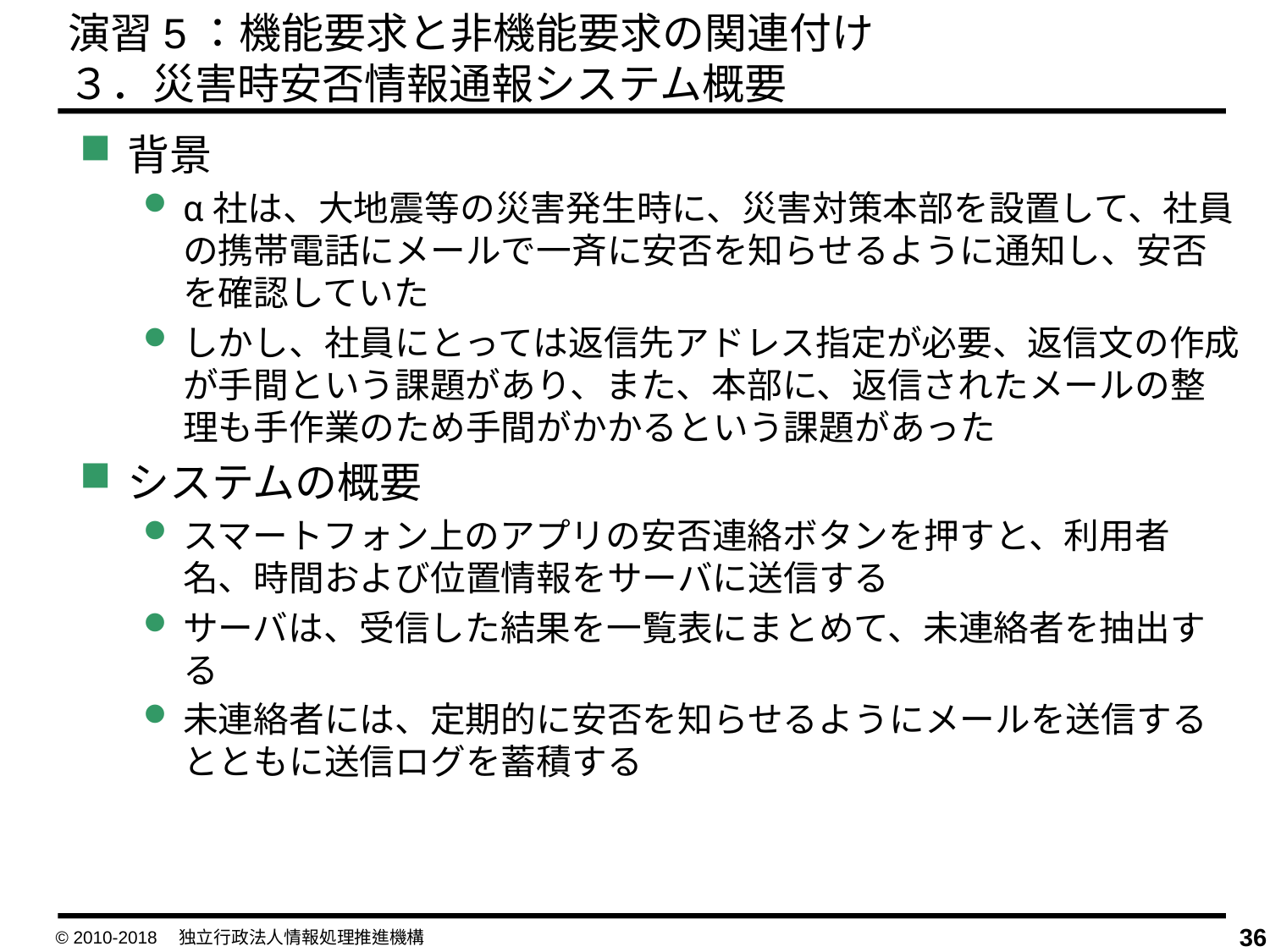

演習5：機能要求と非機能要求の関連付け
３．災害時安否情報通報システム概要
背景
α社は、大地震等の災害発生時に、災害対策本部を設置して、社員の携帯電話にメールで一斉に安否を知らせるように通知し、安否を確認していた
しかし、社員にとっては返信先アドレス指定が必要、返信文の作成が手間という課題があり、また、本部に、返信されたメールの整理も手作業のため手間がかかるという課題があった
システムの概要
スマートフォン上のアプリの安否連絡ボタンを押すと、利用者名、時間および位置情報をサーバに送信する
サーバは、受信した結果を一覧表にまとめて、未連絡者を抽出する
未連絡者には、定期的に安否を知らせるようにメールを送信するとともに送信ログを蓄積する